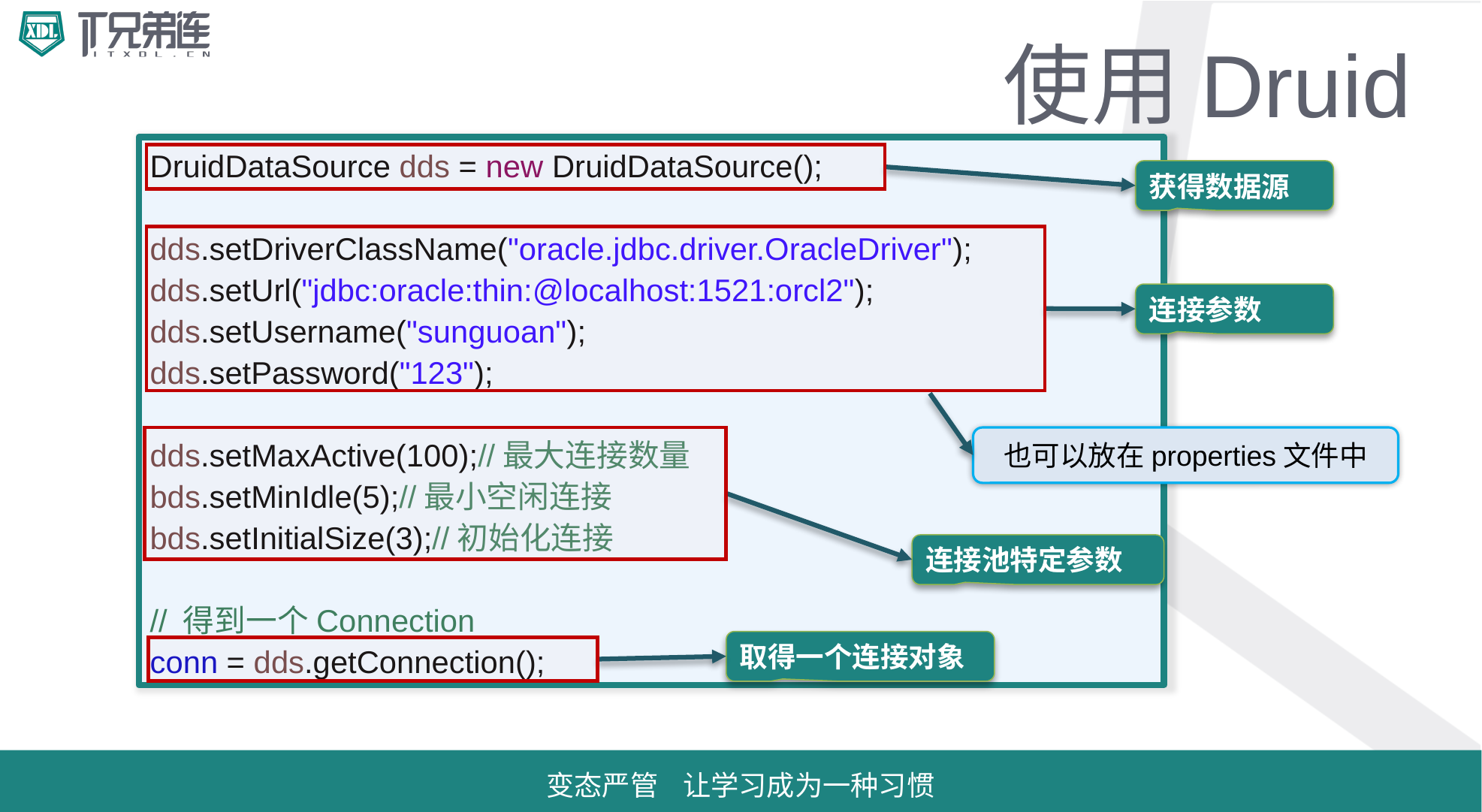

# 使用Druid
DruidDataSource dds = new DruidDataSource();

dds.setDriverClassName("oracle.jdbc.driver.OracleDriver");
dds.setUrl("jdbc:oracle:thin:@localhost:1521:orcl2");
dds.setUsername("sunguoan");
dds.setPassword("123");

dds.setMaxActive(100);//最大连接数量
bds.setMinIdle(5);//最小空闲连接
bds.setInitialSize(3);//初始化连接

// 得到一个Connection
conn = dds.getConnection();

获得数据源

连接参数

也可以放在properties文件中
连接池特定参数
取得一个连接对象